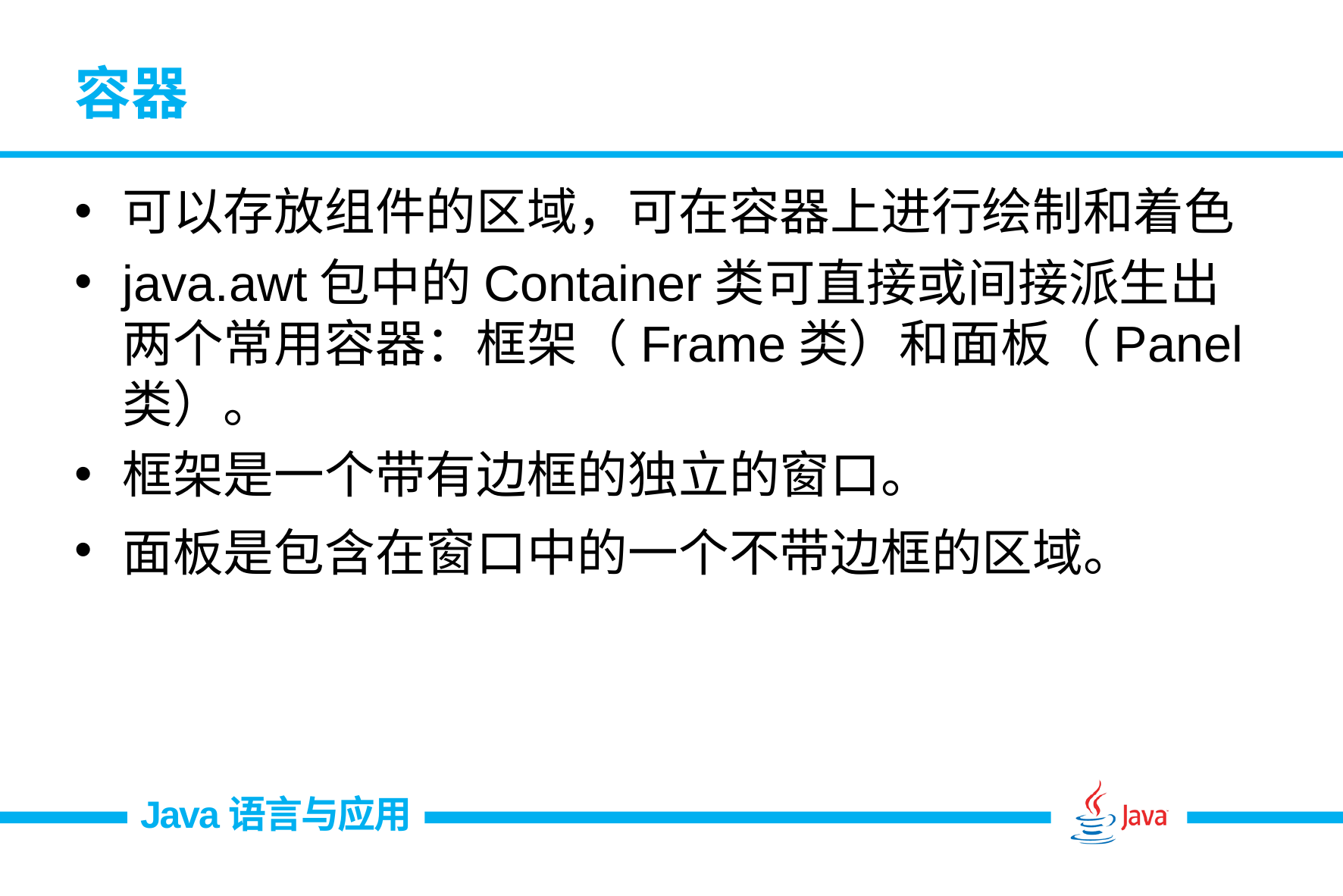

# 容器
可以存放组件的区域，可在容器上进行绘制和着色
java.awt包中的Container类可直接或间接派生出两个常用容器：框架（Frame类）和面板（Panel类）。
框架是一个带有边框的独立的窗口。
面板是包含在窗口中的一个不带边框的区域。